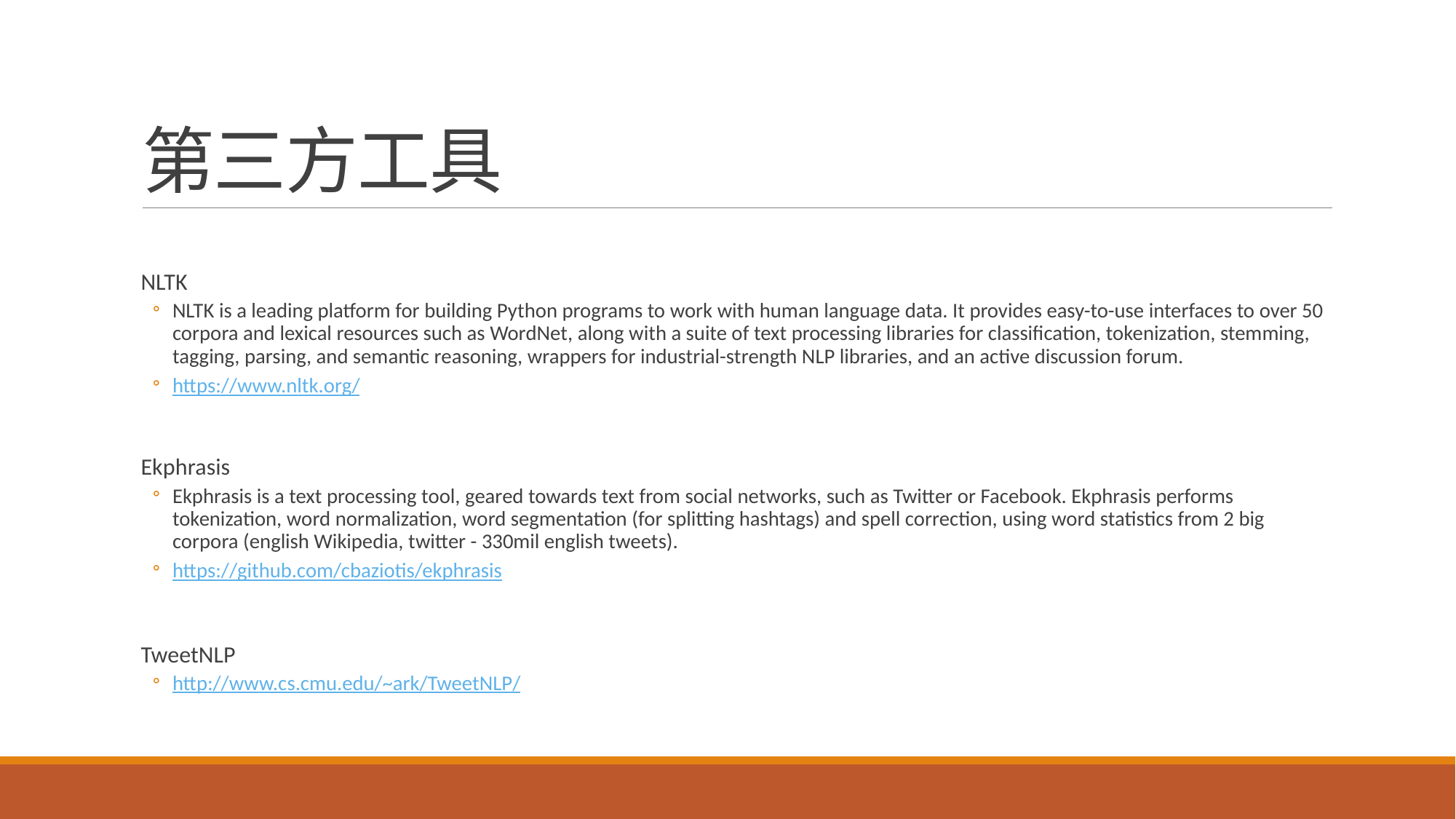

# 第三方工具

NLTK
NLTK is a leading platform for building Python programs to work with human language data. It provides easy-to-use interfaces to over 50 corpora and lexical resources such as WordNet, along with a suite of text processing libraries for classification, tokenization, stemming, tagging, parsing, and semantic reasoning, wrappers for industrial-strength NLP libraries, and an active discussion forum.
https://www.nltk.org/

Ekphrasis
Ekphrasis is a text processing tool, geared towards text from social networks, such as Twitter or Facebook. Ekphrasis performs tokenization, word normalization, word segmentation (for splitting hashtags) and spell correction, using word statistics from 2 big corpora (english Wikipedia, twitter - 330mil english tweets).
https://github.com/cbaziotis/ekphrasis

TweetNLP
http://www.cs.cmu.edu/~ark/TweetNLP/